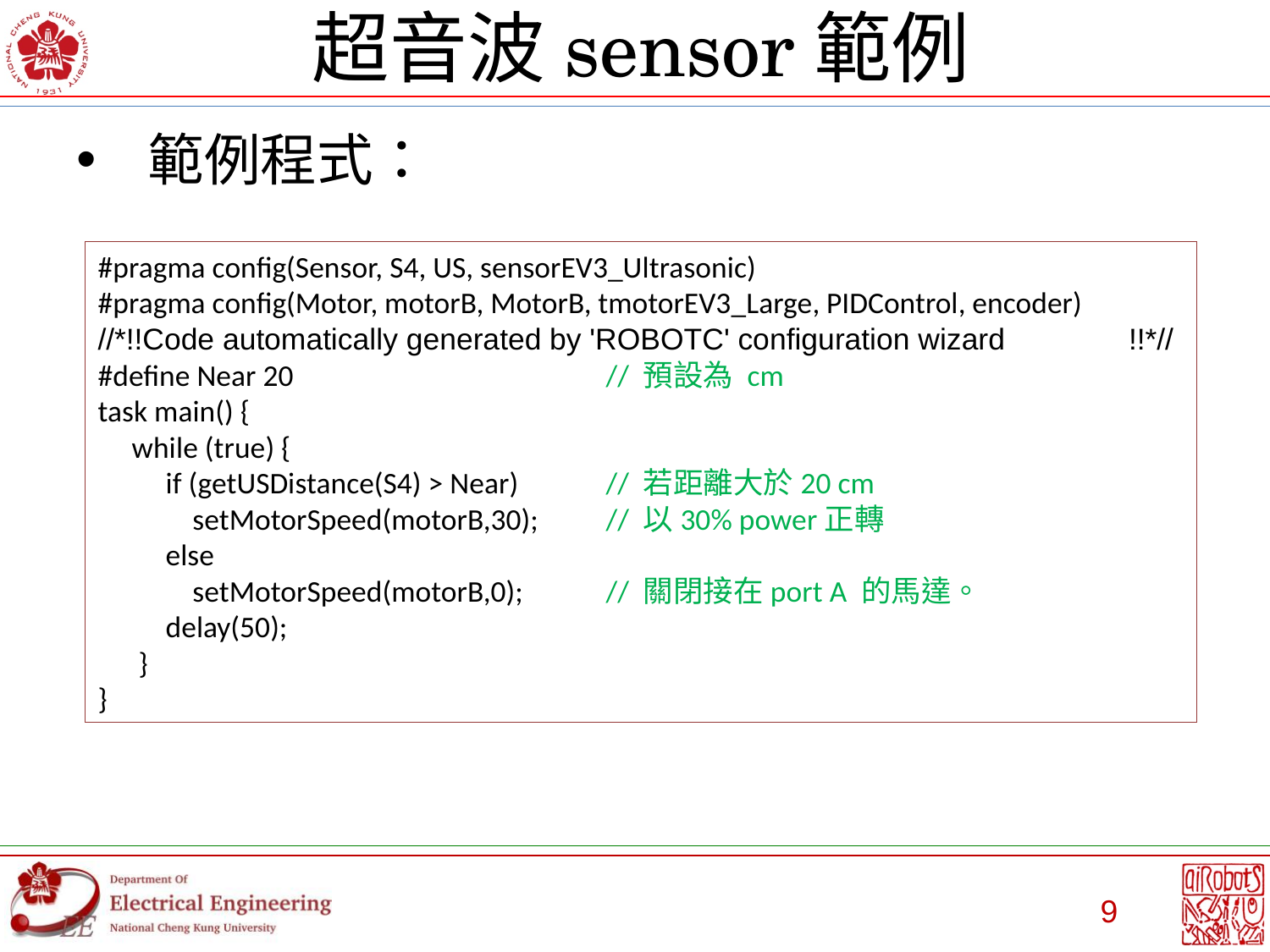

# 超音波sensor範例
範例程式：
#pragma config(Sensor, S4, US, sensorEV3_Ultrasonic)
#pragma config(Motor, motorB, MotorB, tmotorEV3_Large, PIDControl, encoder)
//*!!Code automatically generated by 'ROBOTC' configuration wizard               !!*//
#define Near 20			// 預設為 cm
task main() {
     while (true) {
          if (getUSDistance(S4) > Near)	// 若距離大於20 cm
              setMotorSpeed(motorB,30);	// 以30% power正轉
          else
              setMotorSpeed(motorB,0);	// 關閉接在port A 的馬達。
          delay(50);
      }
}